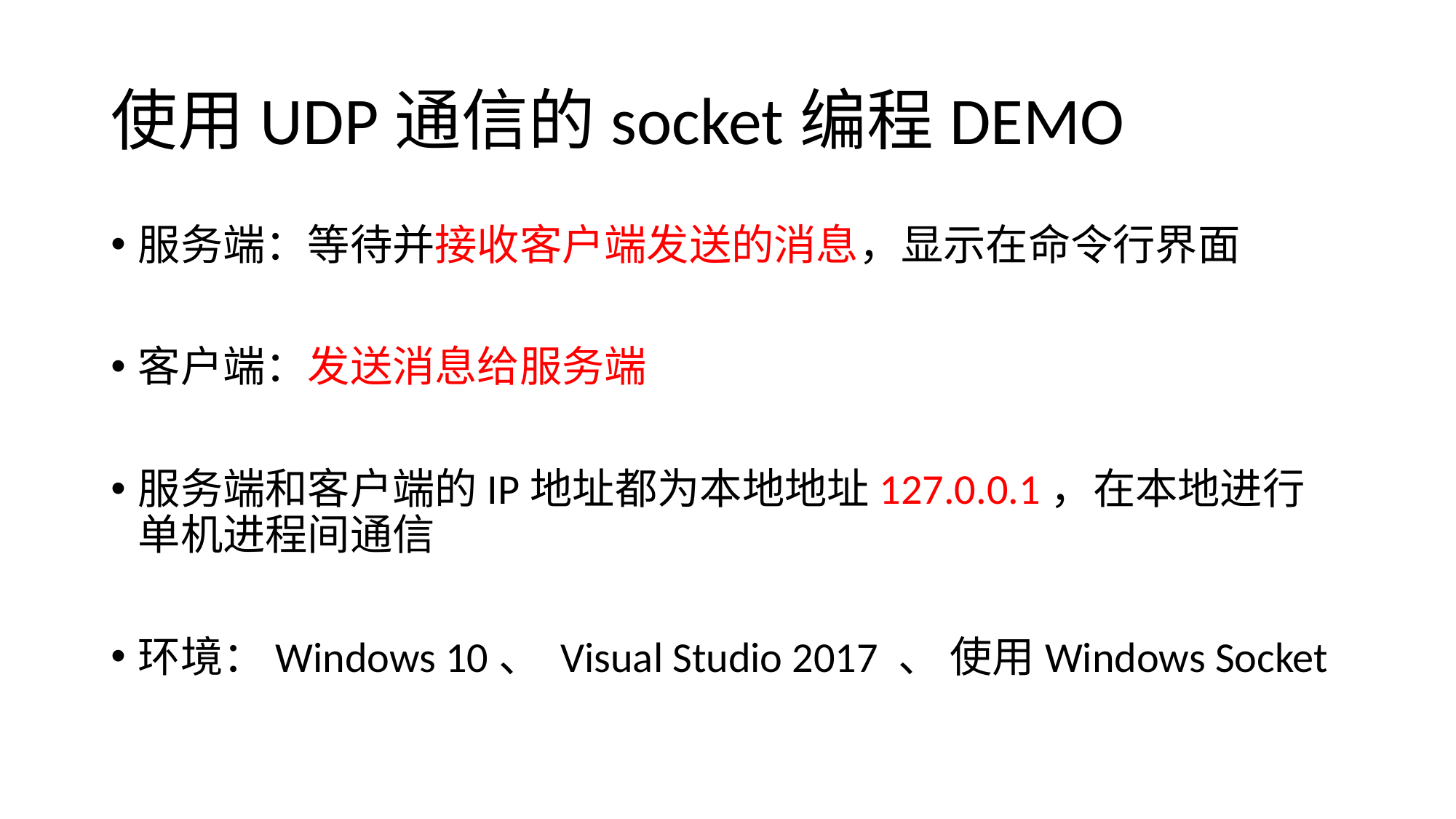

# 使用UDP通信的socket编程DEMO
服务端：等待并接收客户端发送的消息，显示在命令行界面

客户端：发送消息给服务端

服务端和客户端的IP地址都为本地地址127.0.0.1，在本地进行单机进程间通信

环境：Windows 10、 Visual Studio 2017 、 使用Windows Socket